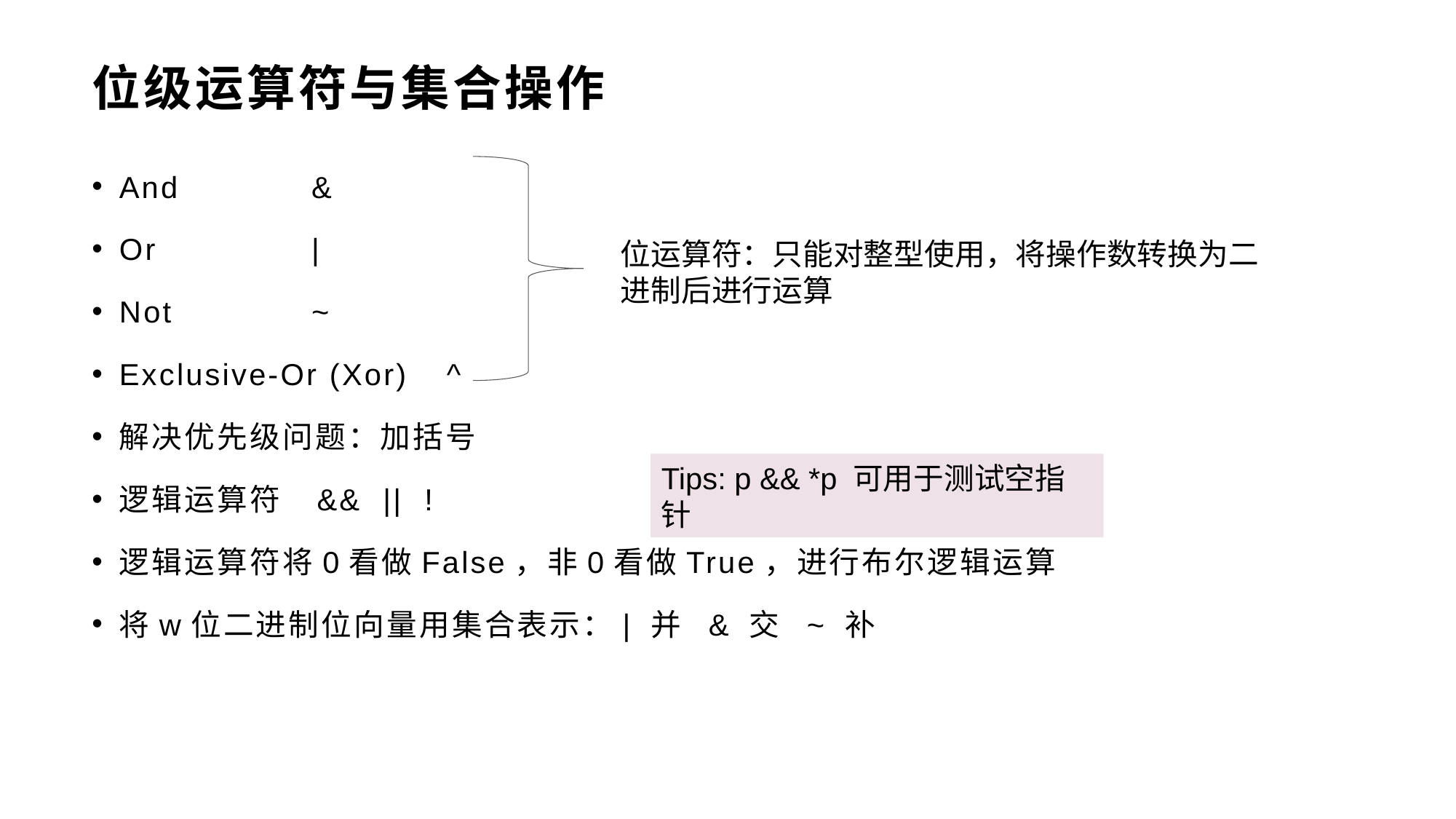

# 位级运算符与集合操作

And	&
Or	|
Not	~
Exclusive-Or (Xor)	^
解决优先级问题：加括号
逻辑运算符   &&  ||  !
逻辑运算符将0看做False，非0看做True，进行布尔逻辑运算
将w位二进制位向量用集合表示：| 并  & 交  ~ 补

位运算符：只能对整型使用，将操作数转换为二进制后进行运算
Tips: p && *p 可用于测试空指针